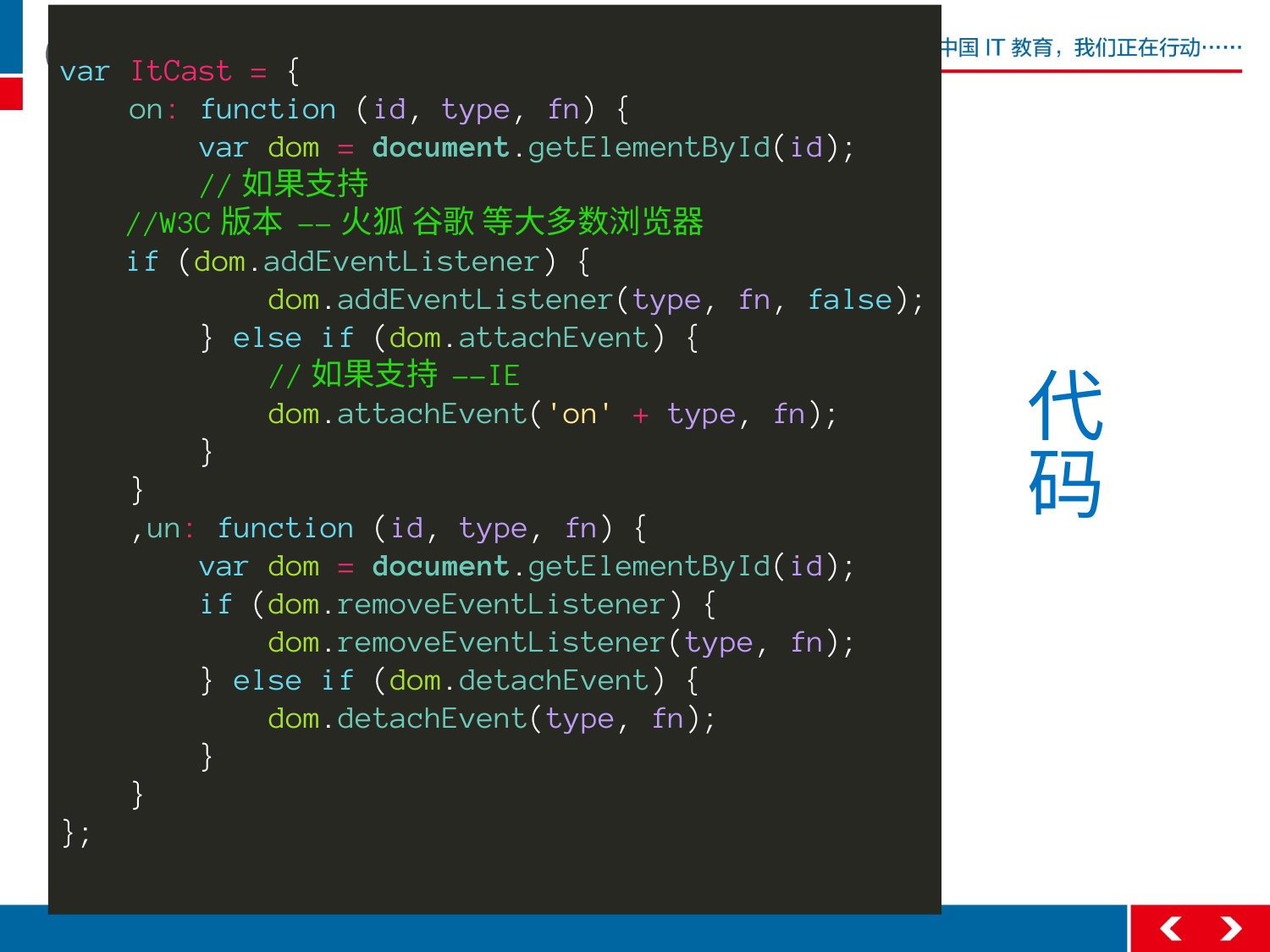

var ItCast = {
    on: function (id, type, fn) {
        var dom = document.getElementById(id);
        //如果支持
        //W3C版本 --火狐 谷歌 等大多数浏览器
        if (dom.addEventListener) {
            dom.addEventListener(type, fn, false);
        } else if (dom.attachEvent) {
            //如果支持 --IE
            dom.attachEvent('on' + type, fn);
        }
    }
    ,un: function (id, type, fn) {
        var dom = document.getElementById(id);
        if (dom.removeEventListener) {
            dom.removeEventListener(type, fn);
        } else if (dom.detachEvent) {
            dom.detachEvent(type, fn);
        }
    }
};

# 代码